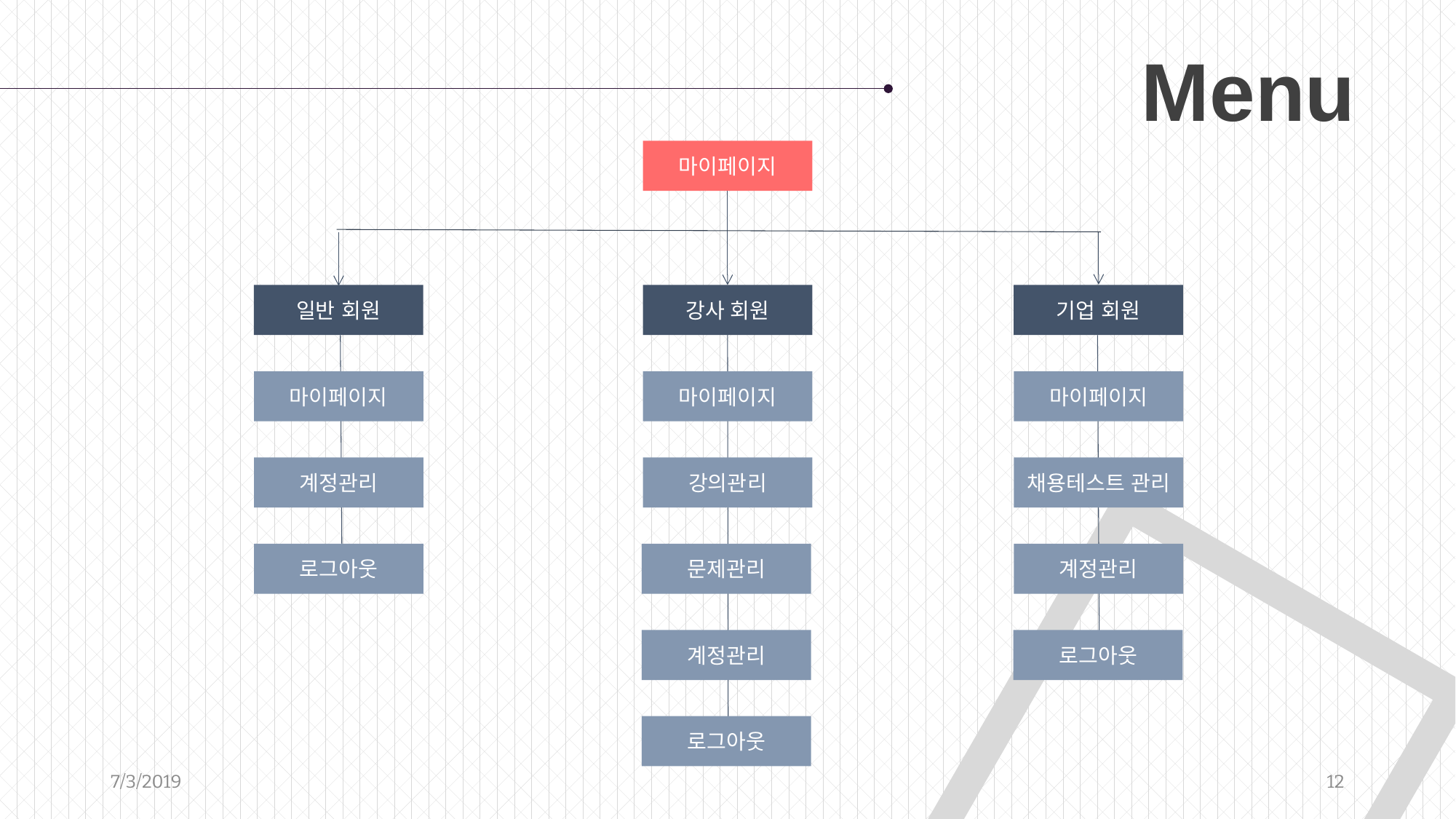

Menu

마이페이지
일반 회원
강사 회원
기업 회원
마이페이지
마이페이지
마이페이지
계정관리
채용테스트 관리
강의관리
문제관리
로그아웃
계정관리
계정관리
로그아웃
로그아웃
7/3/2019
12